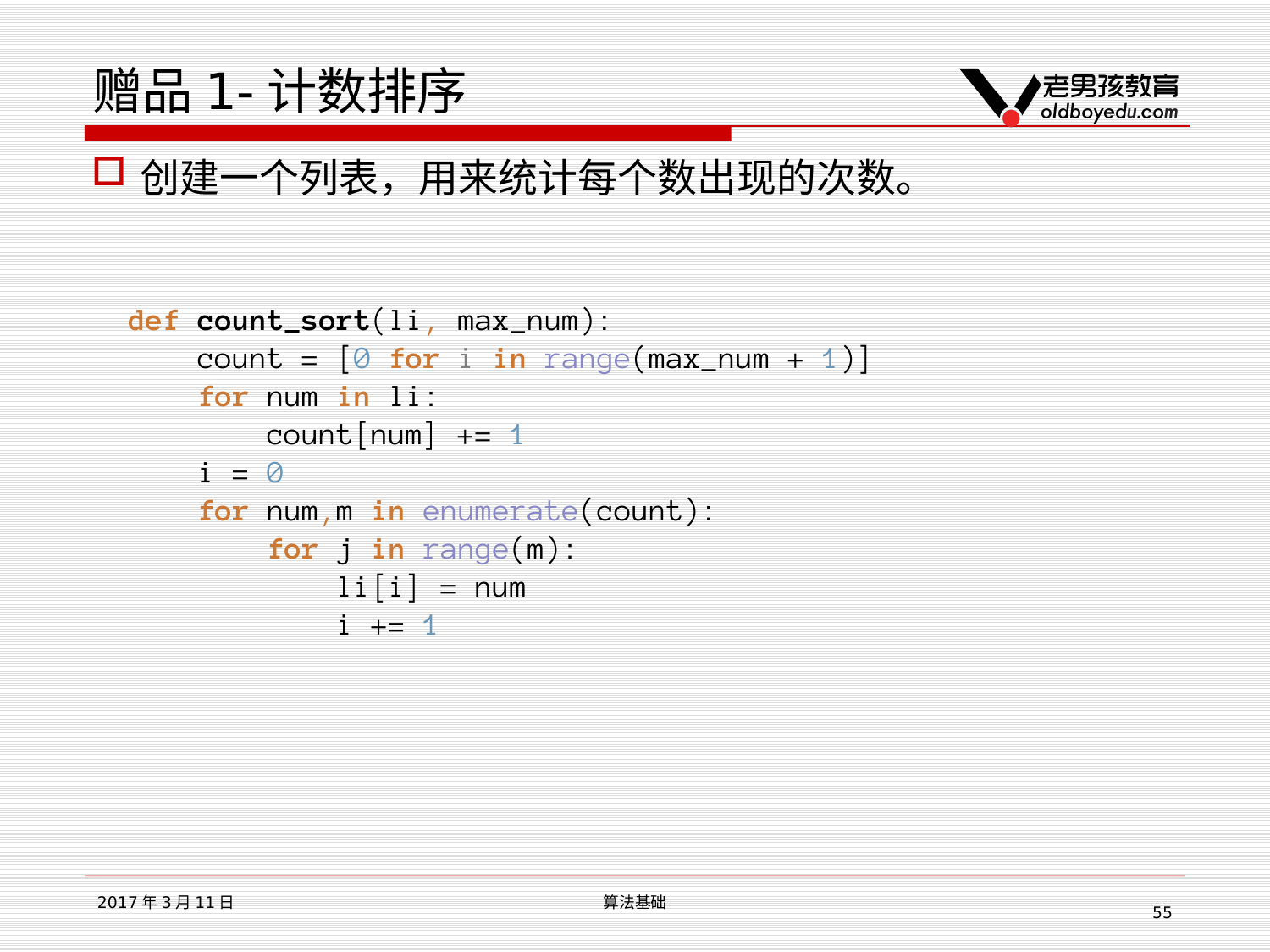

# 赠品1-计数排序
创建一个列表，用来统计每个数出现的次数。
def count_sort(li, max_num):
    count = [0 for i in range(max_num + 1)]
    for num in li:
        count[num] += 1
    i = 0
    for num,m in enumerate(count):
        for j in range(m):
            li[i] = num
            i += 1
2017年3月11日
算法基础
55